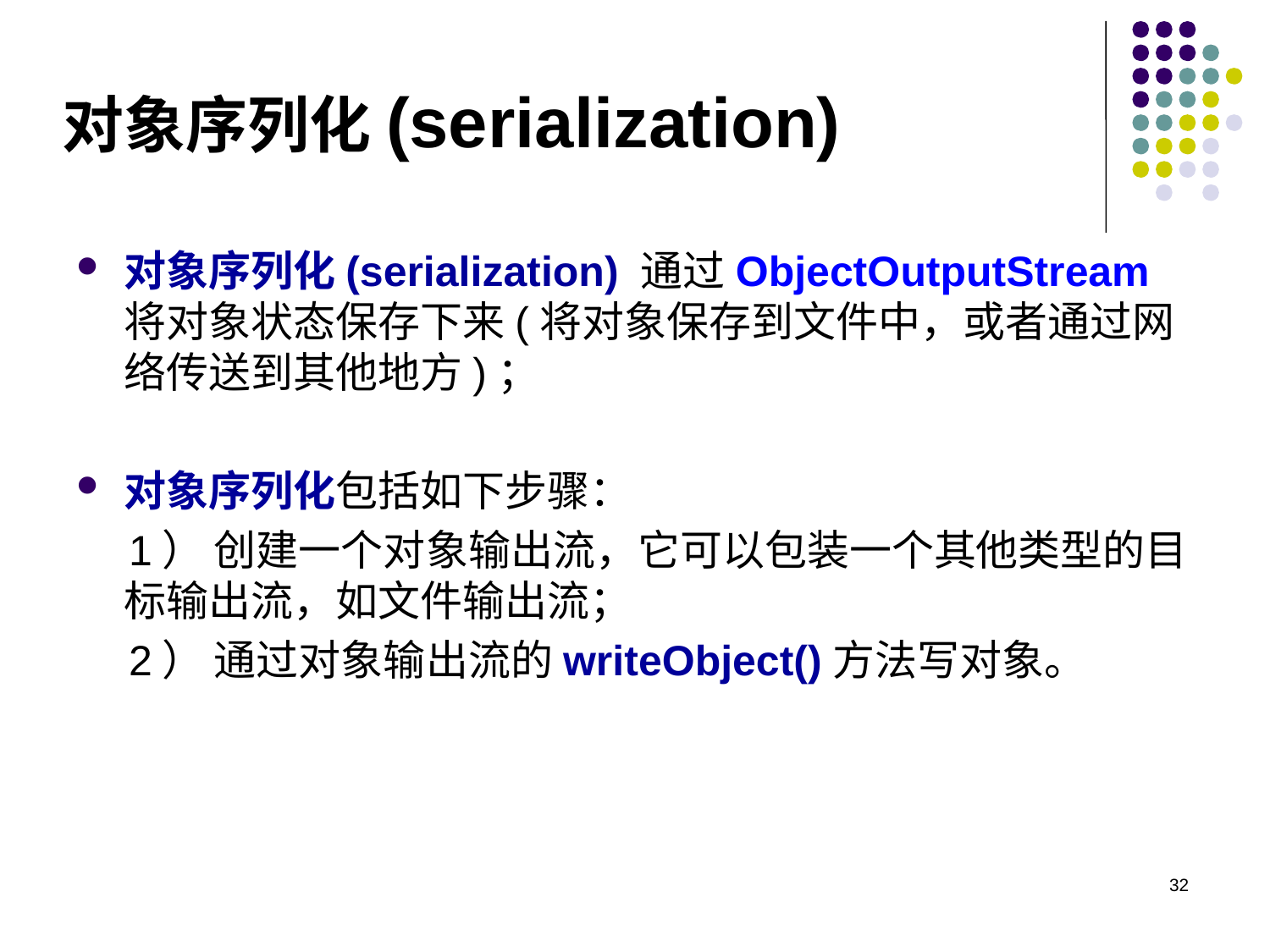

# 对象序列化(serialization)
对象序列化(serialization) 通过ObjectOutputStream将对象状态保存下来(将对象保存到文件中，或者通过网络传送到其他地方)；

对象序列化包括如下步骤：
　1） 创建一个对象输出流，它可以包装一个其他类型的目标输出流，如文件输出流；
　2） 通过对象输出流的writeObject()方法写对象。

32